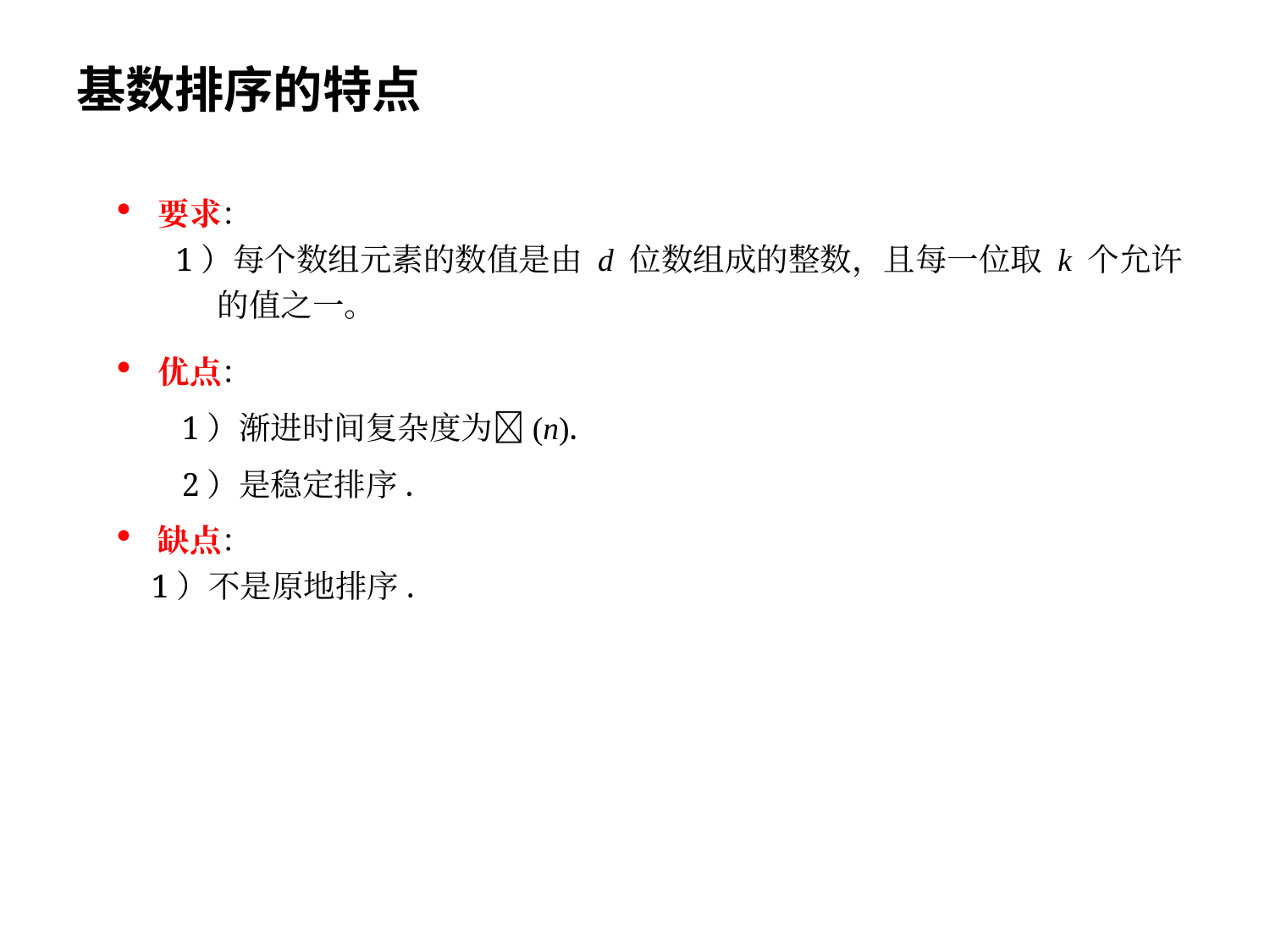

# 基数排序的特点
要求：
        1）每个数组元素的数值是由 d 位数组成的整数，且每一位取 k 个允许的值之一。
优点：
1）渐进时间复杂度为Θ(n).
2）是稳定排序.
缺点：
    1）不是原地排序.